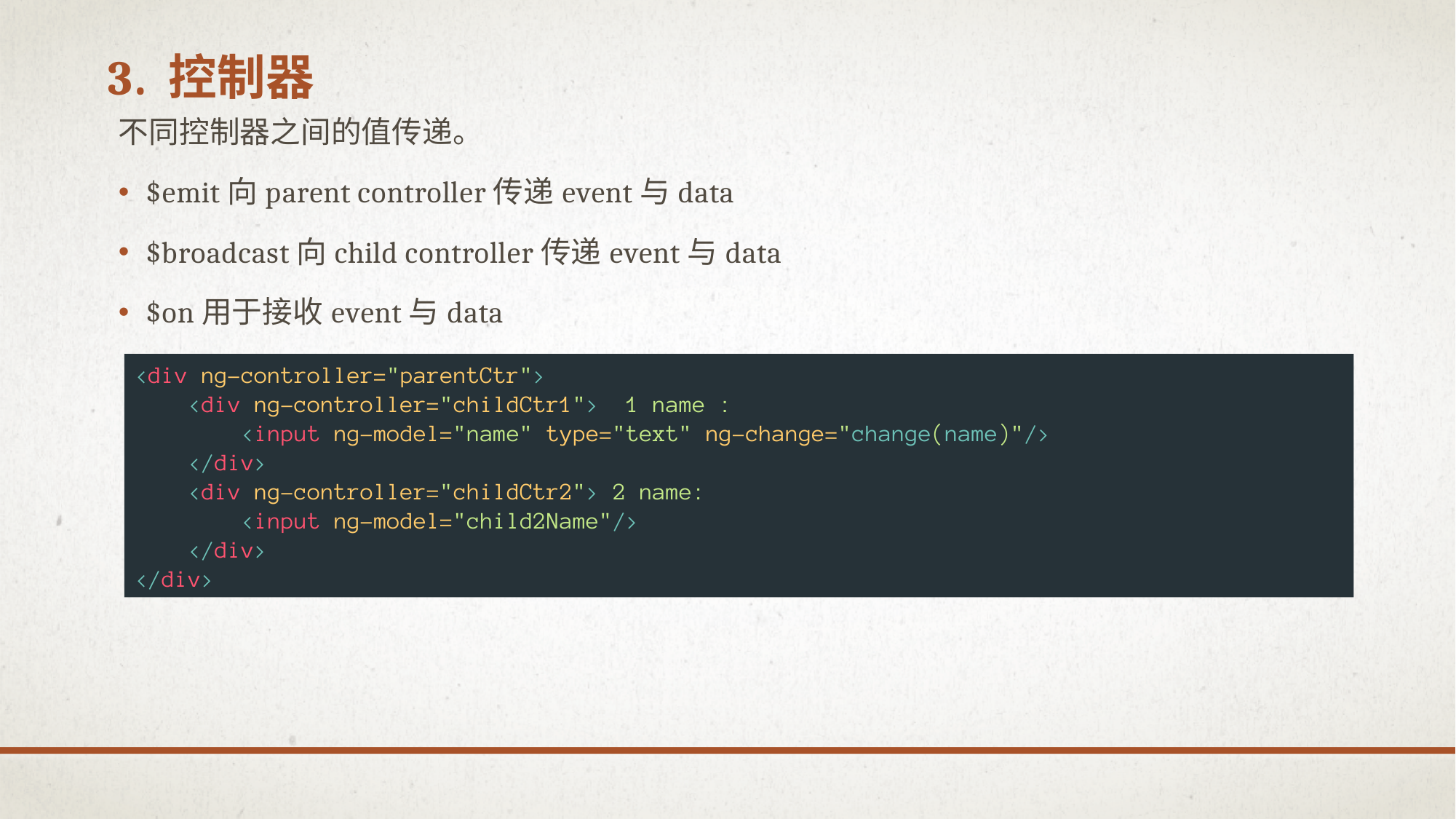

# 3. 控制器
不同控制器之间的值传递。
$emit向parent controller传递event与data
$broadcast向child controller传递event与data
$on用于接收event与data
<div ng-controller="parentCtr">
    <div ng-controller="childCtr1">  1 name :
        <input ng-model="name" type="text" ng-change="change(name)"/>
    </div>
    <div ng-controller="childCtr2"> 2 name:
        <input ng-model="child2Name"/>
    </div>
</div>